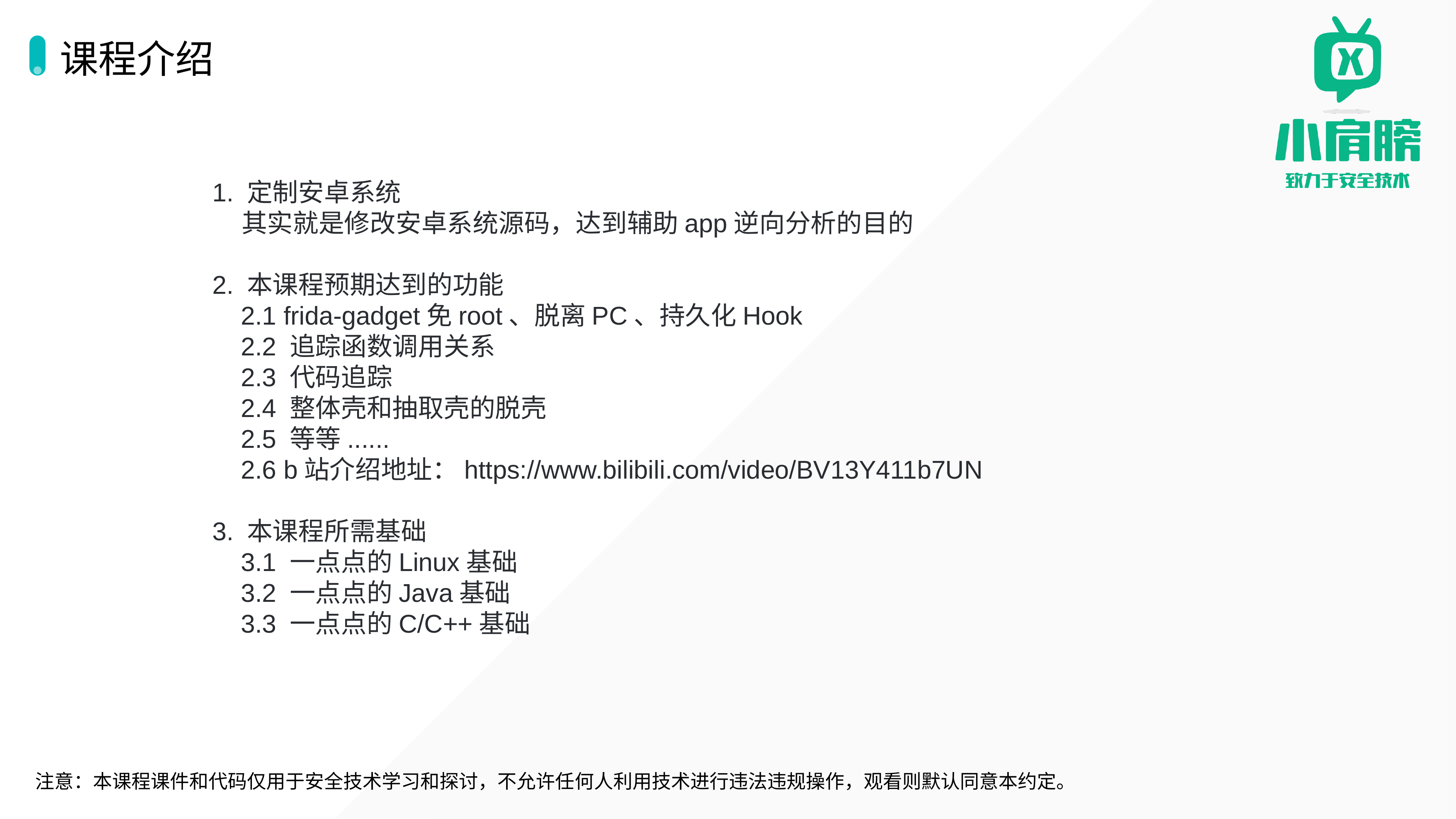

# 课程介绍
1. 定制安卓系统
    其实就是修改安卓系统源码，达到辅助app逆向分析的目的

2. 本课程预期达到的功能
    2.1 frida-gadget免root、脱离PC、持久化Hook
    2.2 追踪函数调用关系
    2.3 代码追踪
    2.4 整体壳和抽取壳的脱壳
    2.5 等等......
    2.6 b站介绍地址：https://www.bilibili.com/video/BV13Y411b7UN

3. 本课程所需基础
    3.1 一点点的Linux基础
    3.2 一点点的Java基础
    3.3 一点点的C/C++基础